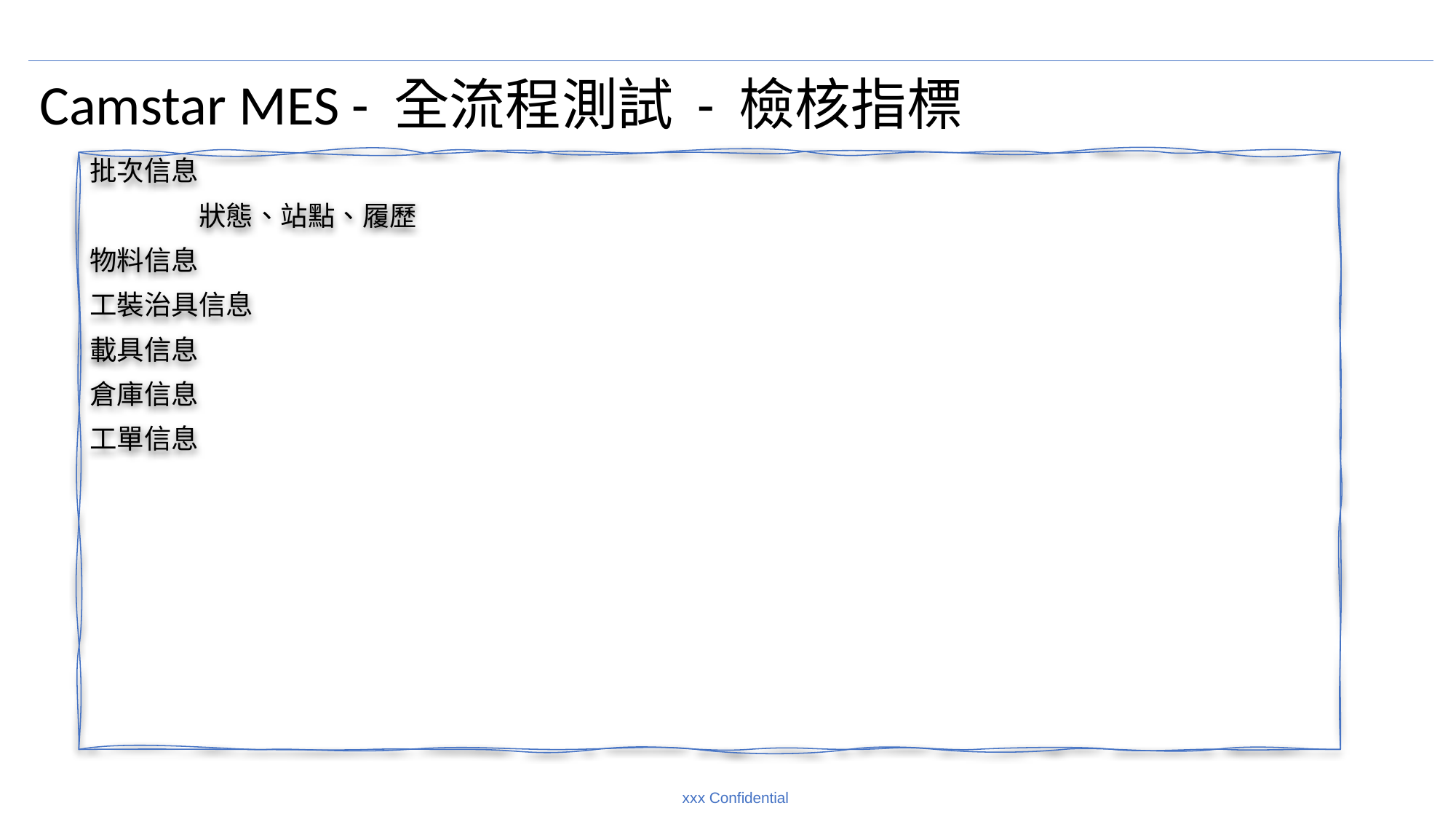

# Camstar MES - 全流程測試 - 檢核指標
批次信息
	狀態、站點、履歷
物料信息
工裝治具信息
載具信息
倉庫信息
工單信息